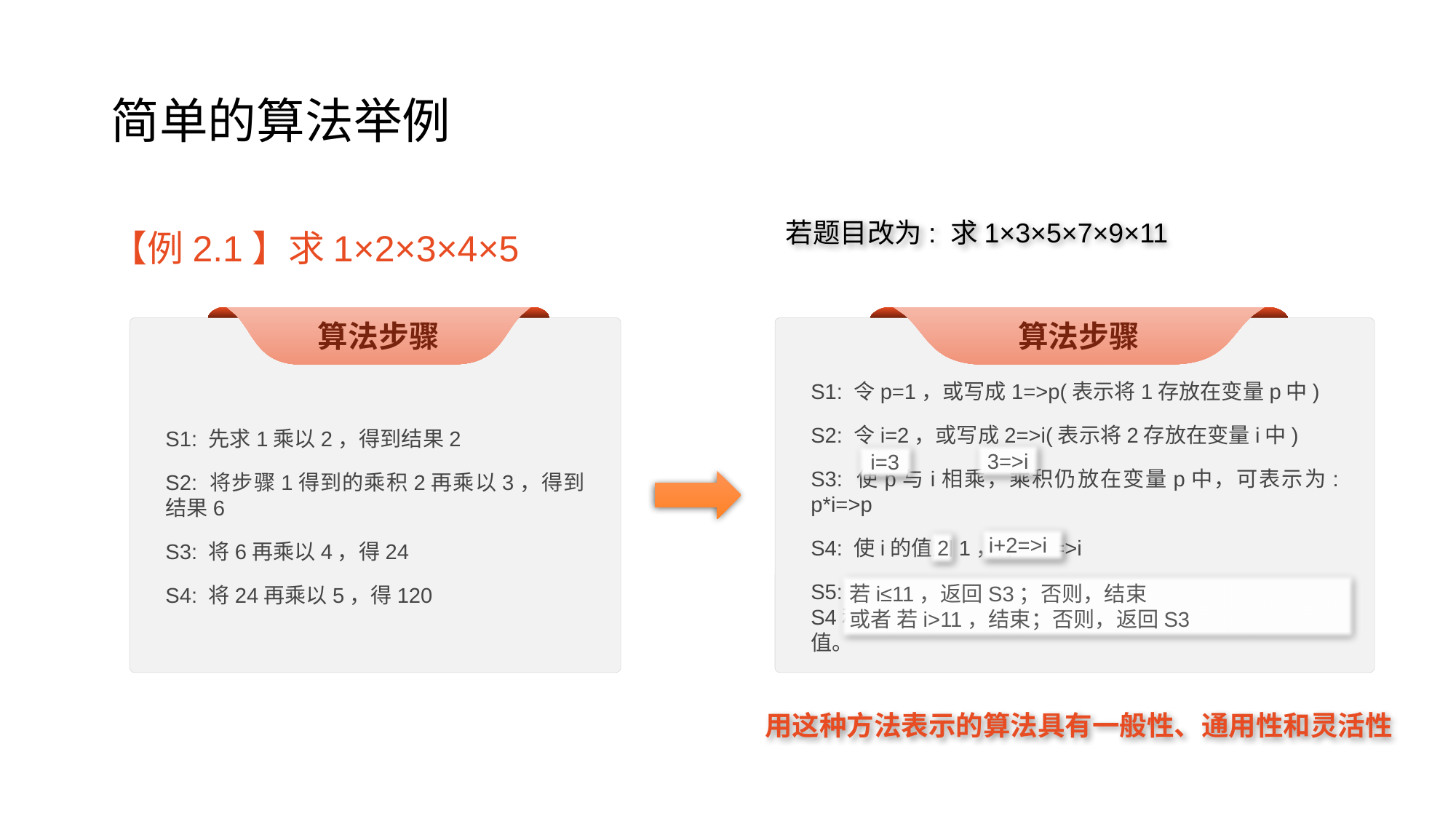

# 简单的算法举例
若题目改为: 求1×3×5×7×9×11
【例2.1】求1×2×3×4×5

算法步骤
S1: 先求1乘以2，得到结果2
S2: 将步骤1得到的乘积2再乘以3，得到结果6
S3: 将6再乘以4，得24
S4: 将24再乘以5，得120

算法步骤
S1: 令p=1，或写成1=>p(表示将1存放在变量p中)
S2: 令i=2，或写成2=>i(表示将2存放在变量i中)
S3: 使p与i相乘，乘积仍放在变量p中，可表示为: p*i=>p
S4: 使i的值加1，即i+1=>i
S5: 如果i不大于5，返回重新执行S3及其后的步骤S4和S5；否则，算法结束。最后得到p的值就是5!的值。
3=>i
i=3
i+2=>i
2
若i≤11，返回S3；否则，结束
或者 若i>11，结束；否则，返回S3

用这种方法表示的算法具有一般性、通用性和灵活性